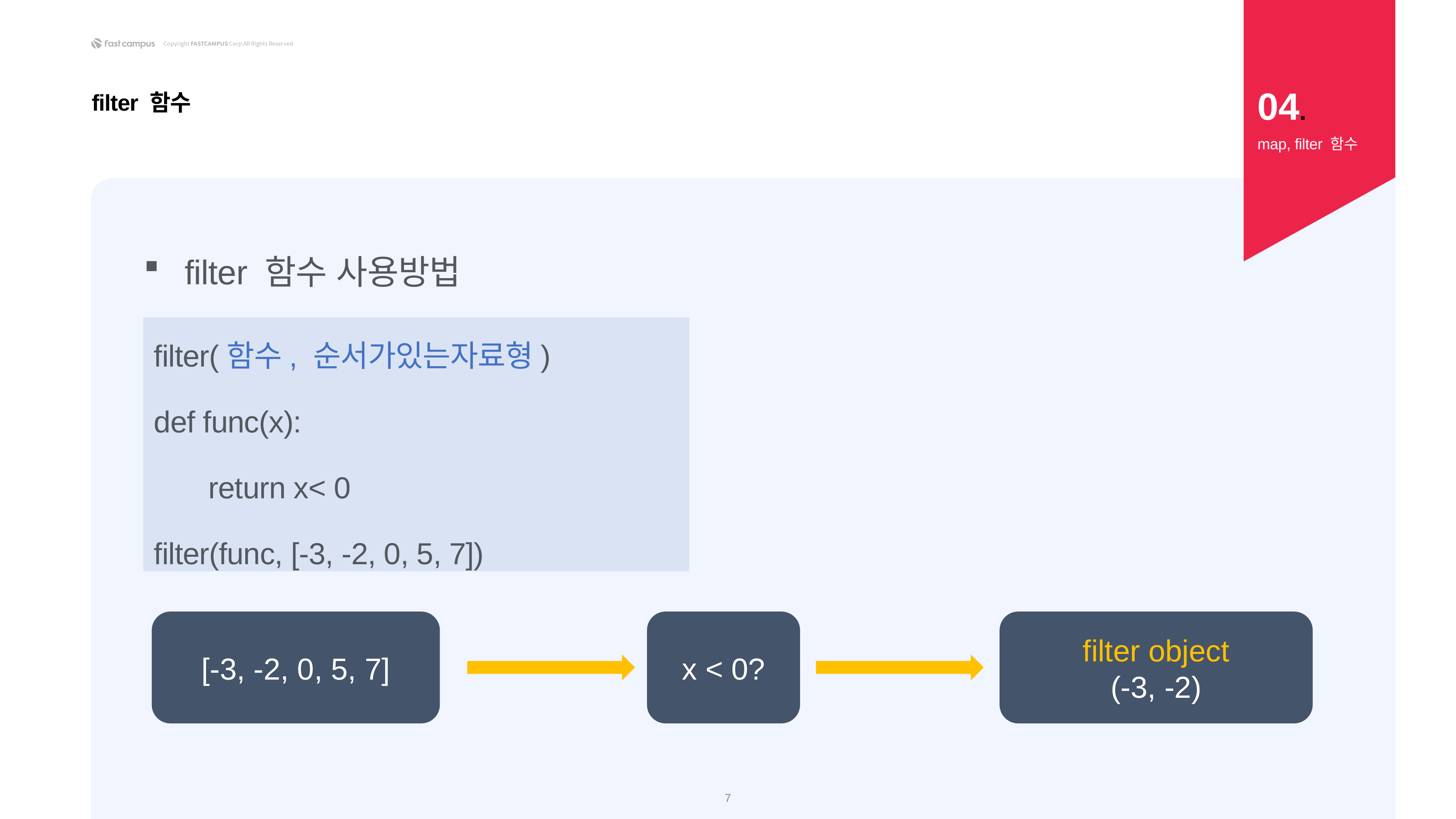

04.
filter 함수
map, filter 함수
filter 함수 사용방법
filter(함수, 순서가있는자료형)
def func(x):
	return x< 0
filter(func, [-3, -2, 0, 5, 7])
[-3, -2, 0, 5, 7]
x < 0?
filter object
(-3, -2)

7